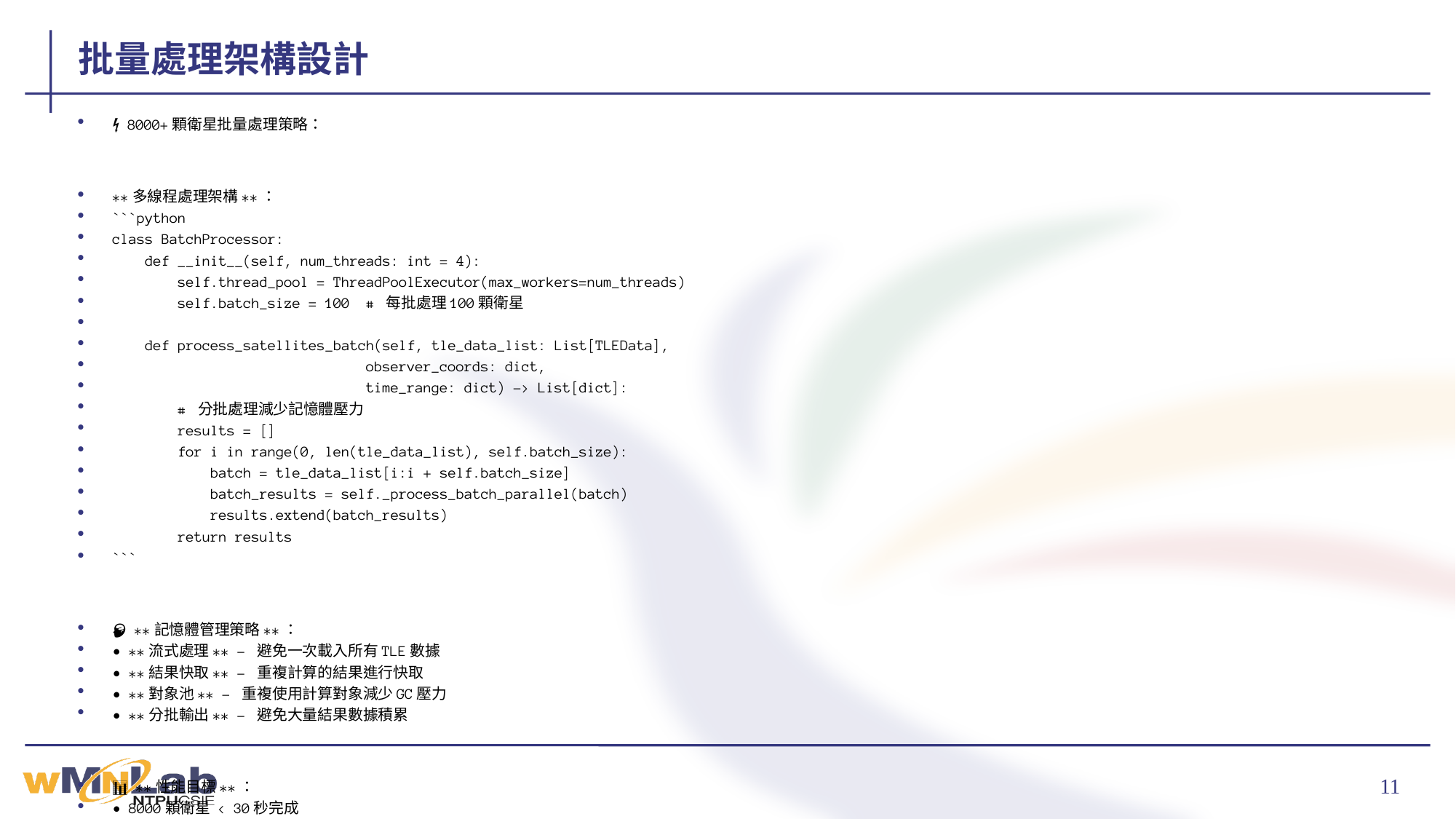

# 批量處理架構設計
⚡ 8000+顆衛星批量處理策略：

**多線程處理架構**：
```python
class BatchProcessor:
    def __init__(self, num_threads: int = 4):
        self.thread_pool = ThreadPoolExecutor(max_workers=num_threads)
        self.batch_size = 100  # 每批處理100顆衛星

    def process_satellites_batch(self, tle_data_list: List[TLEData],
                               observer_coords: dict,
                               time_range: dict) -> List[dict]:
        # 分批處理減少記憶體壓力
        results = []
        for i in range(0, len(tle_data_list), self.batch_size):
            batch = tle_data_list[i:i + self.batch_size]
            batch_results = self._process_batch_parallel(batch)
            results.extend(batch_results)
        return results
```

🧠 **記憶體管理策略**：
• **流式處理** - 避免一次載入所有TLE數據
• **結果快取** - 重複計算的結果進行快取
• **對象池** - 重複使用計算對象減少GC壓力
• **分批輸出** - 避免大量結果數據積累

📊 **性能目標**：
• 8000顆衛星 < 30秒完成
• 記憶體使用 < 4GB
• CPU利用率 > 80%
• 錯誤率 < 1%